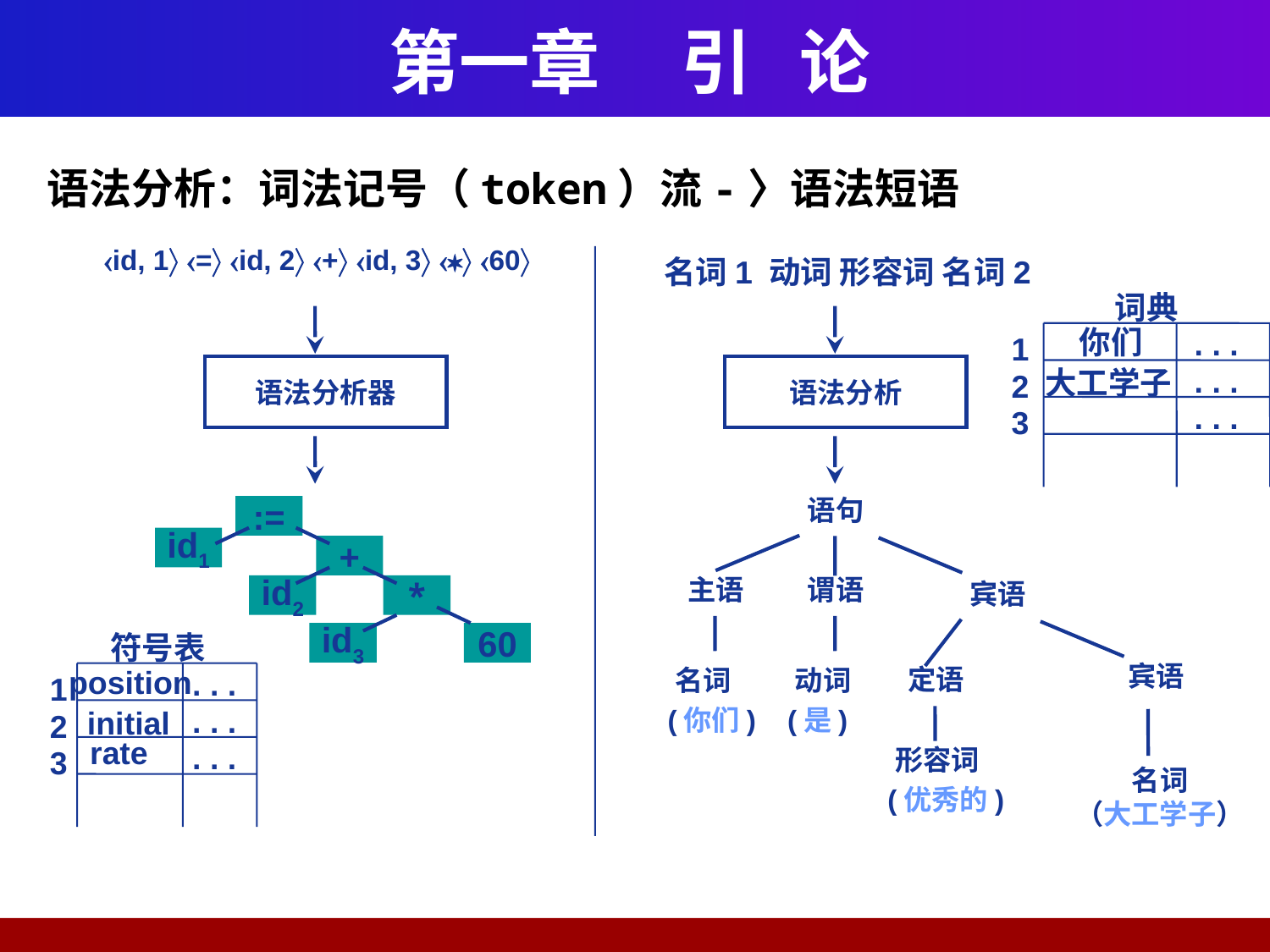

# 第一章     引   论
语法分析：词法记号（token）流-〉语法短语
〈id, 1〉 〈=〉 〈id, 2〉 〈+〉 〈id, 3〉 〈∗〉 〈60〉

名词1 动词 形容词 名词2
词典
你们
. . .
1

. . .
大工学子
2

. . .
3

语法分析器
语法分析

语句

主语
谓语
宾语

 宾语
名词
动词
定语
(你们)
(是)

形容词
名词
（大工学子）
(优秀的)
:=
id1

+

id2
*

id3
60
符号表
position
. . .
1

. . .
initial
2

rate
. . .
3

34